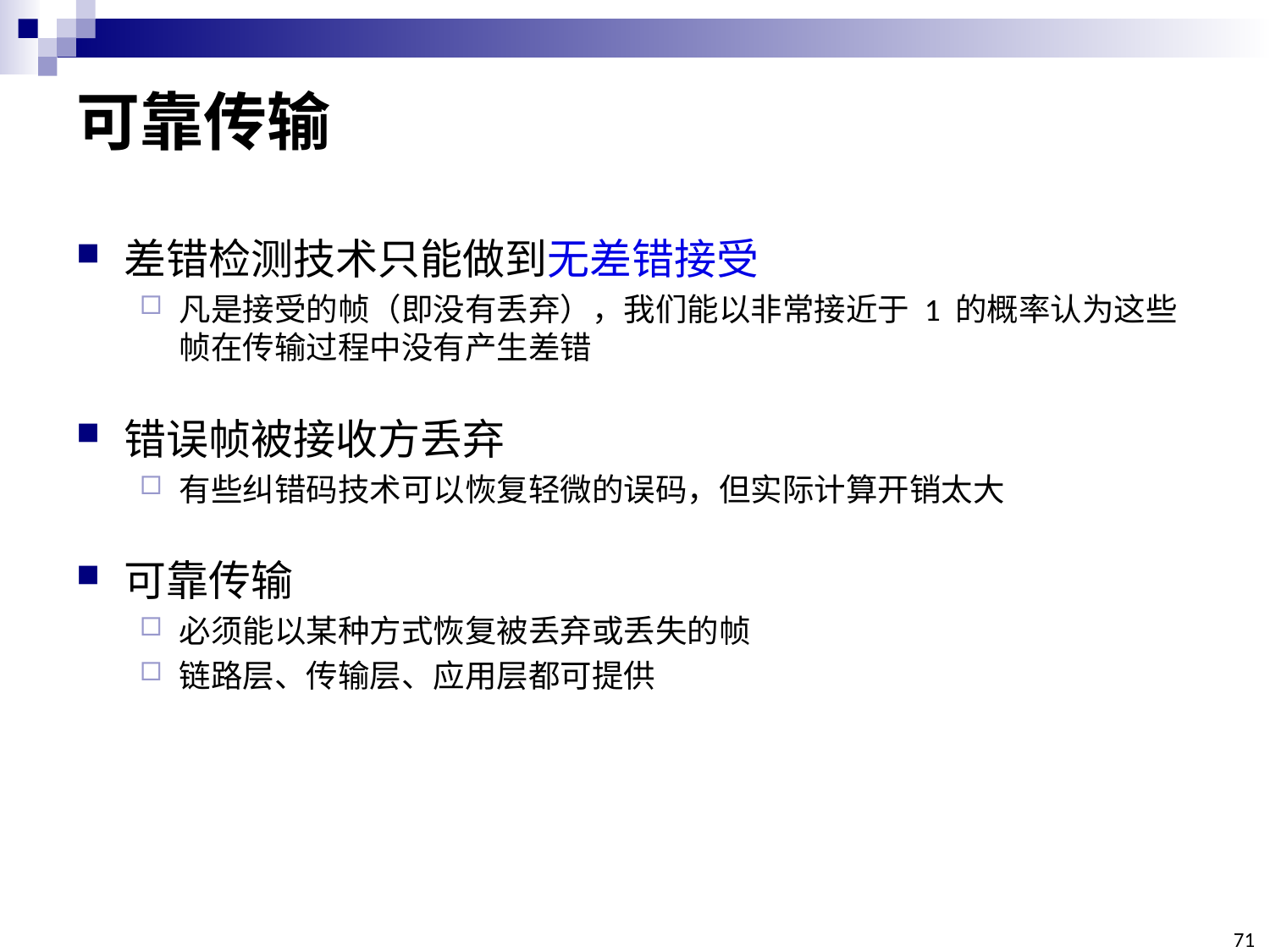

# 可靠传输
差错检测技术只能做到无差错接受
凡是接受的帧（即没有丢弃），我们能以非常接近于 1 的概率认为这些帧在传输过程中没有产生差错
错误帧被接收方丢弃
有些纠错码技术可以恢复轻微的误码，但实际计算开销太大
可靠传输
必须能以某种方式恢复被丢弃或丢失的帧
链路层、传输层、应用层都可提供
71